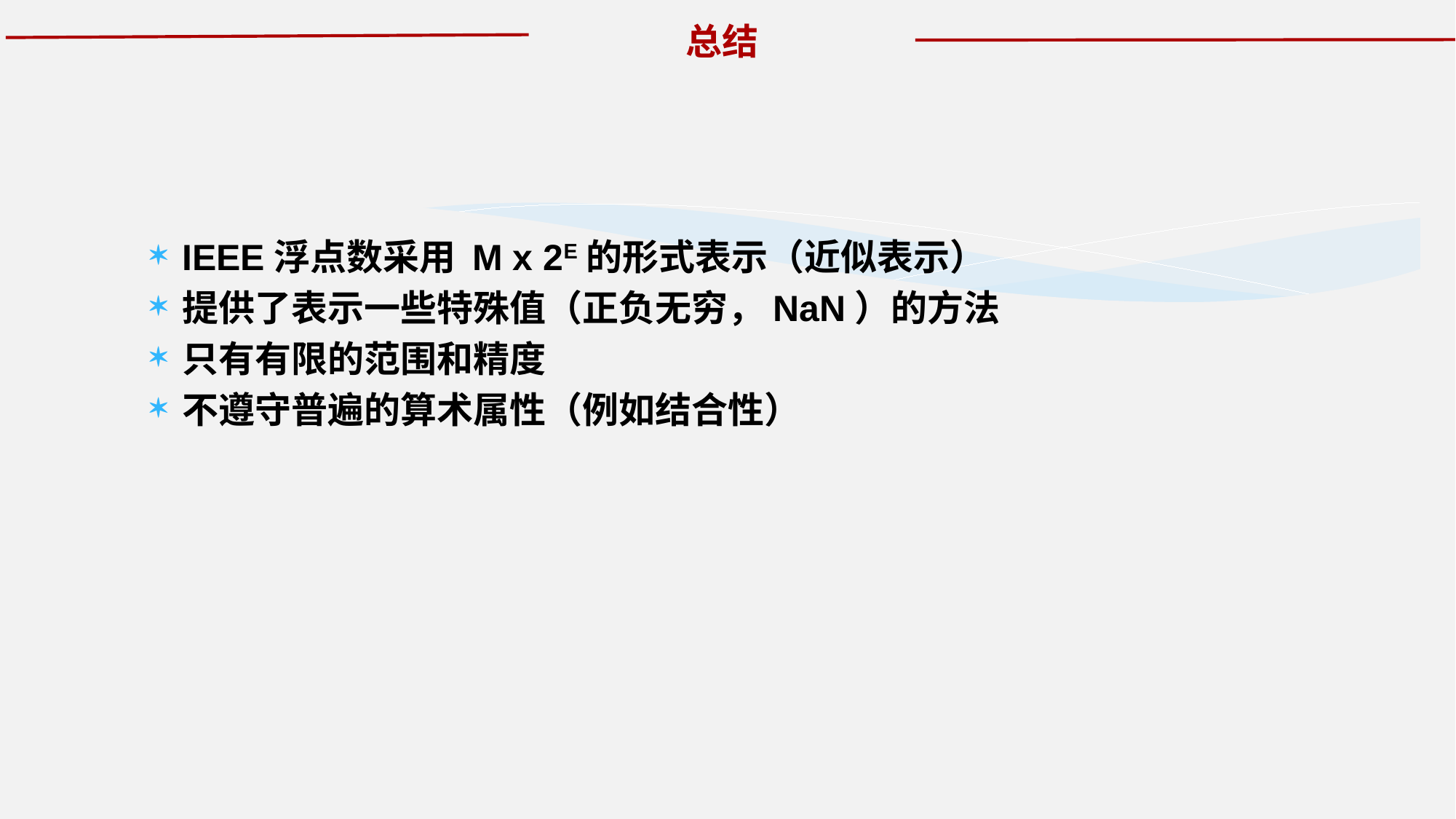

总结
IEEE浮点数采用 M x 2E的形式表示（近似表示）
提供了表示一些特殊值（正负无穷，NaN）的方法
只有有限的范围和精度
不遵守普遍的算术属性（例如结合性）